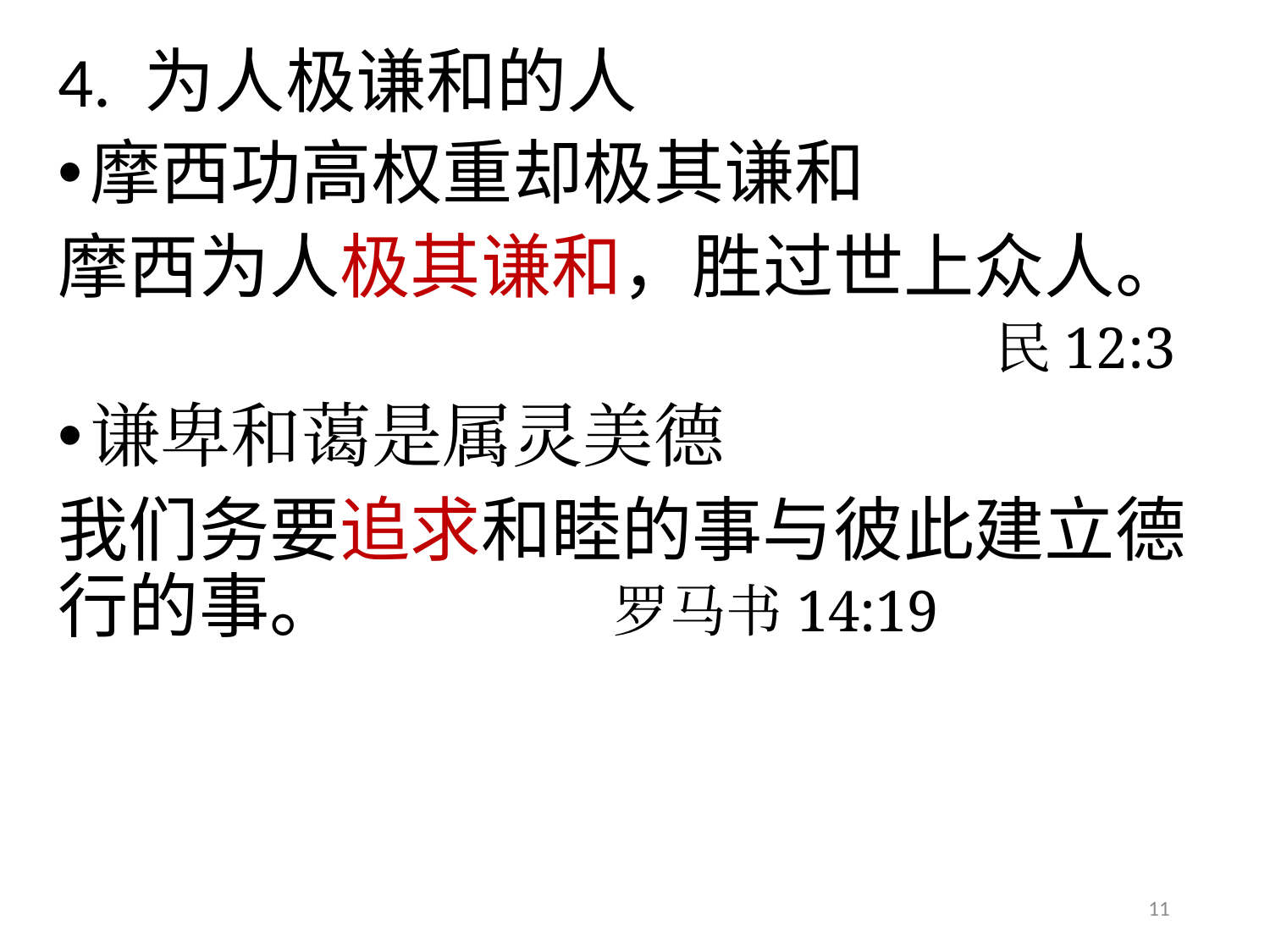

# 4. 为人极谦和的人
摩西功高权重却极其谦和
摩西为人极其谦和，胜过世上众人。
	                                                   民12:3
谦卑和蔼是属灵美德
我们务要追求和睦的事与彼此建立德行的事。                   罗马书14:19
11